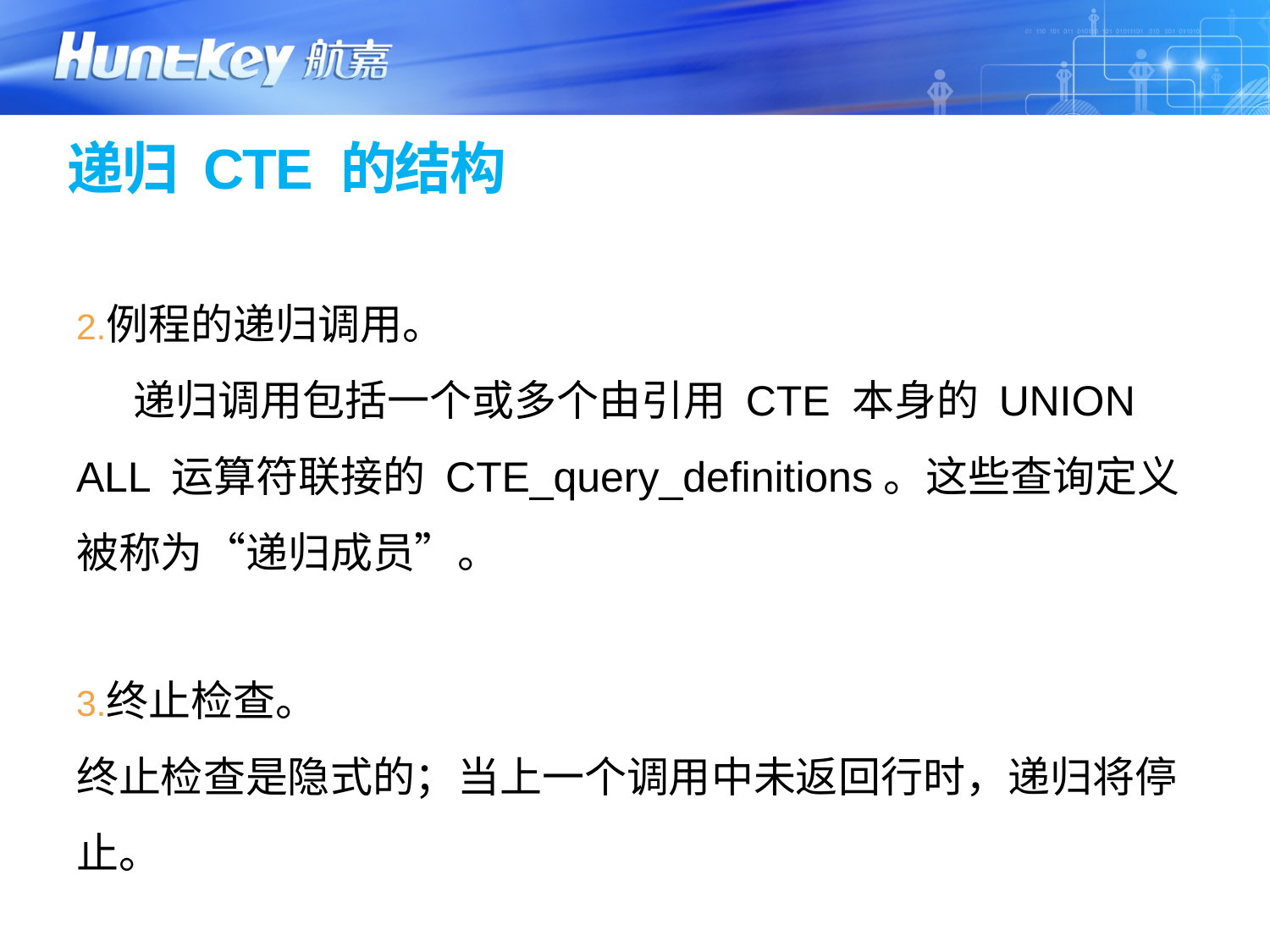

# 递归 CTE 的结构
例程的递归调用。
      递归调用包括一个或多个由引用 CTE 本身的 UNION ALL 运算符联接的 CTE_query_definitions。这些查询定义被称为“递归成员”。

终止检查。
终止检查是隐式的；当上一个调用中未返回行时，递归将停止。